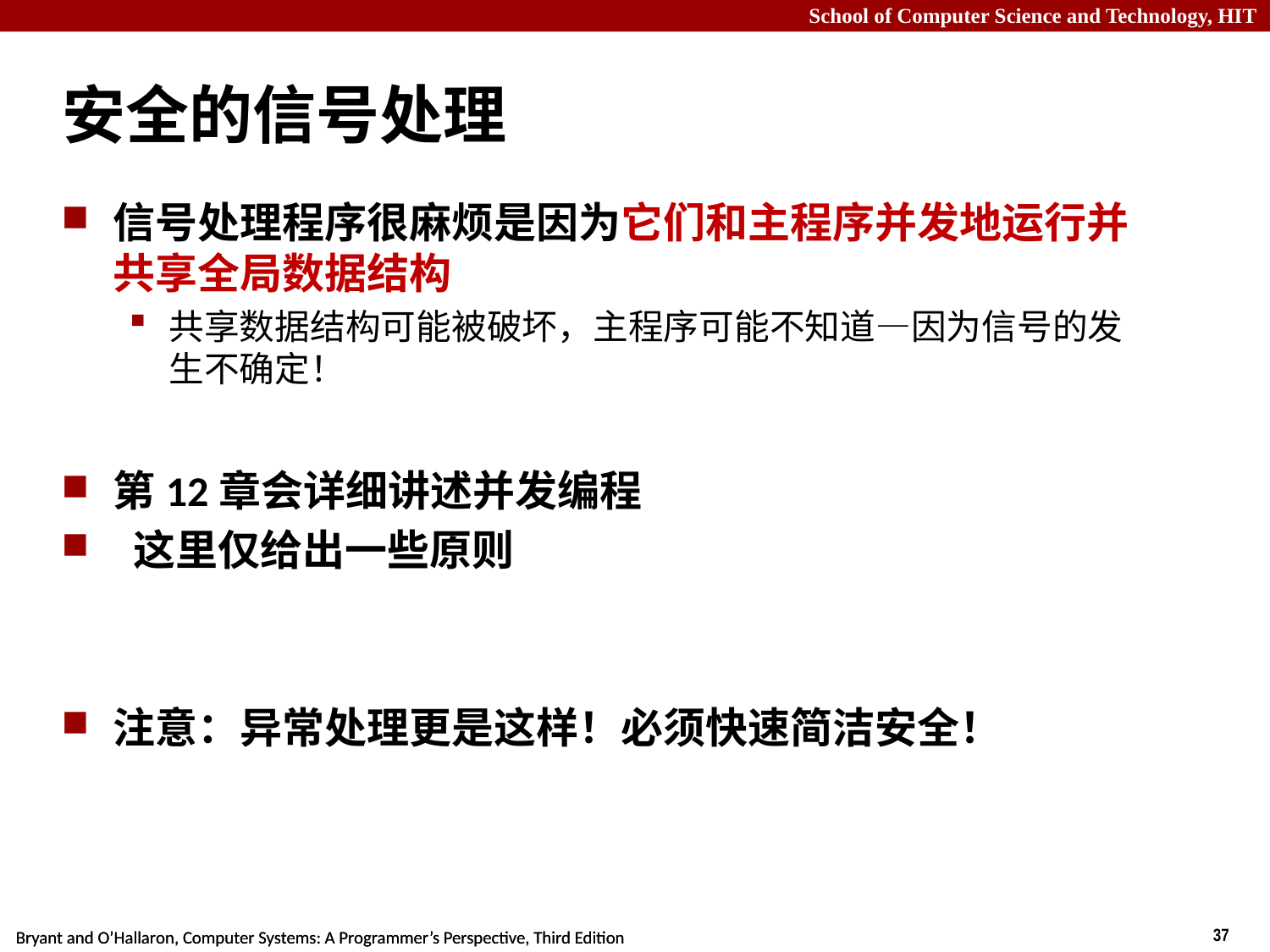

# 安全的信号处理
信号处理程序很麻烦是因为它们和主程序并发地运行并共享全局数据结构
共享数据结构可能被破坏，主程序可能不知道—因为信号的发生不确定！

第12章会详细讲述并发编程
 这里仅给出一些原则

注意：异常处理更是这样！必须快速简洁安全！